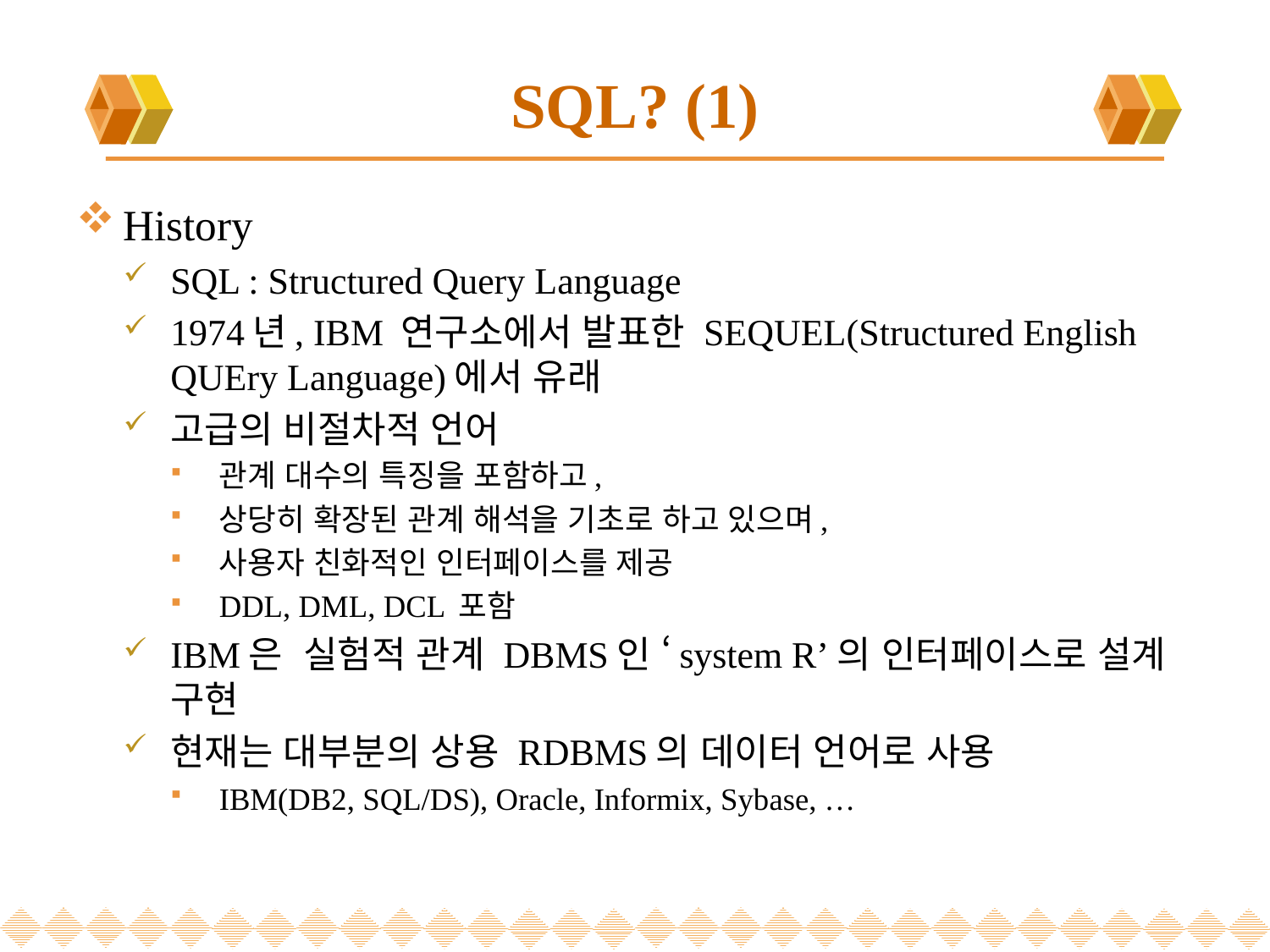

# SQL? (1)
History
SQL : Structured Query Language
1974년, IBM 연구소에서 발표한 SEQUEL(Structured English QUEry Language)에서 유래
고급의 비절차적 언어
관계 대수의 특징을 포함하고,
상당히 확장된 관계 해석을 기초로 하고 있으며,
사용자 친화적인 인터페이스를 제공
DDL, DML, DCL 포함
IBM은  실험적 관계 DBMS인 ‘system R’의 인터페이스로 설계 구현
현재는 대부분의 상용 RDBMS의 데이터 언어로 사용
IBM(DB2, SQL/DS), Oracle, Informix, Sybase, …